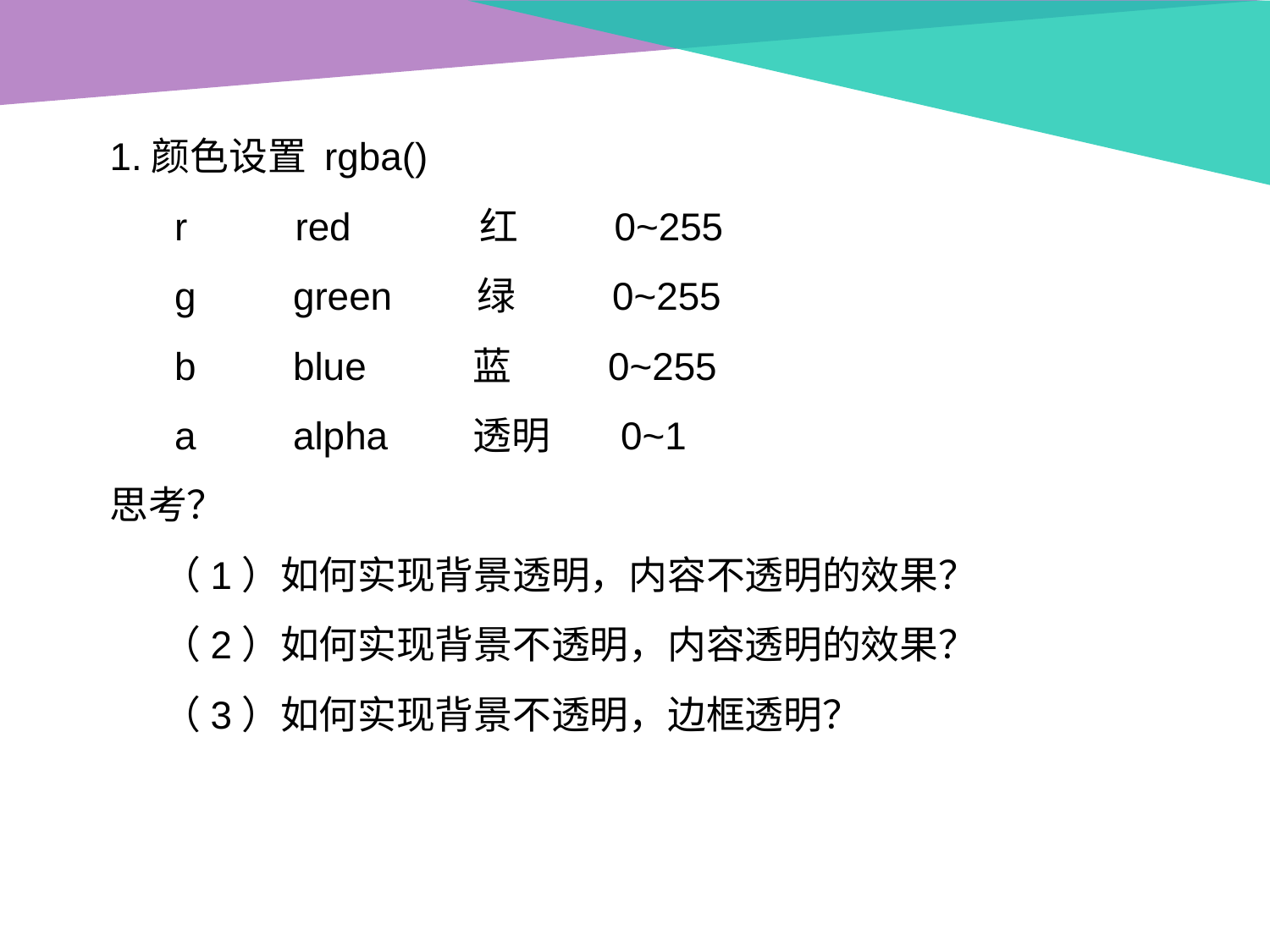

1.颜色设置 rgba()
      r          red           红          0~255
      g         green       绿          0~255
      b         blue         蓝          0~255
      a         alpha       透明       0~1
思考？
     （1）如何实现背景透明，内容不透明的效果？
     （2）如何实现背景不透明，内容透明的效果？
     （3）如何实现背景不透明，边框透明？